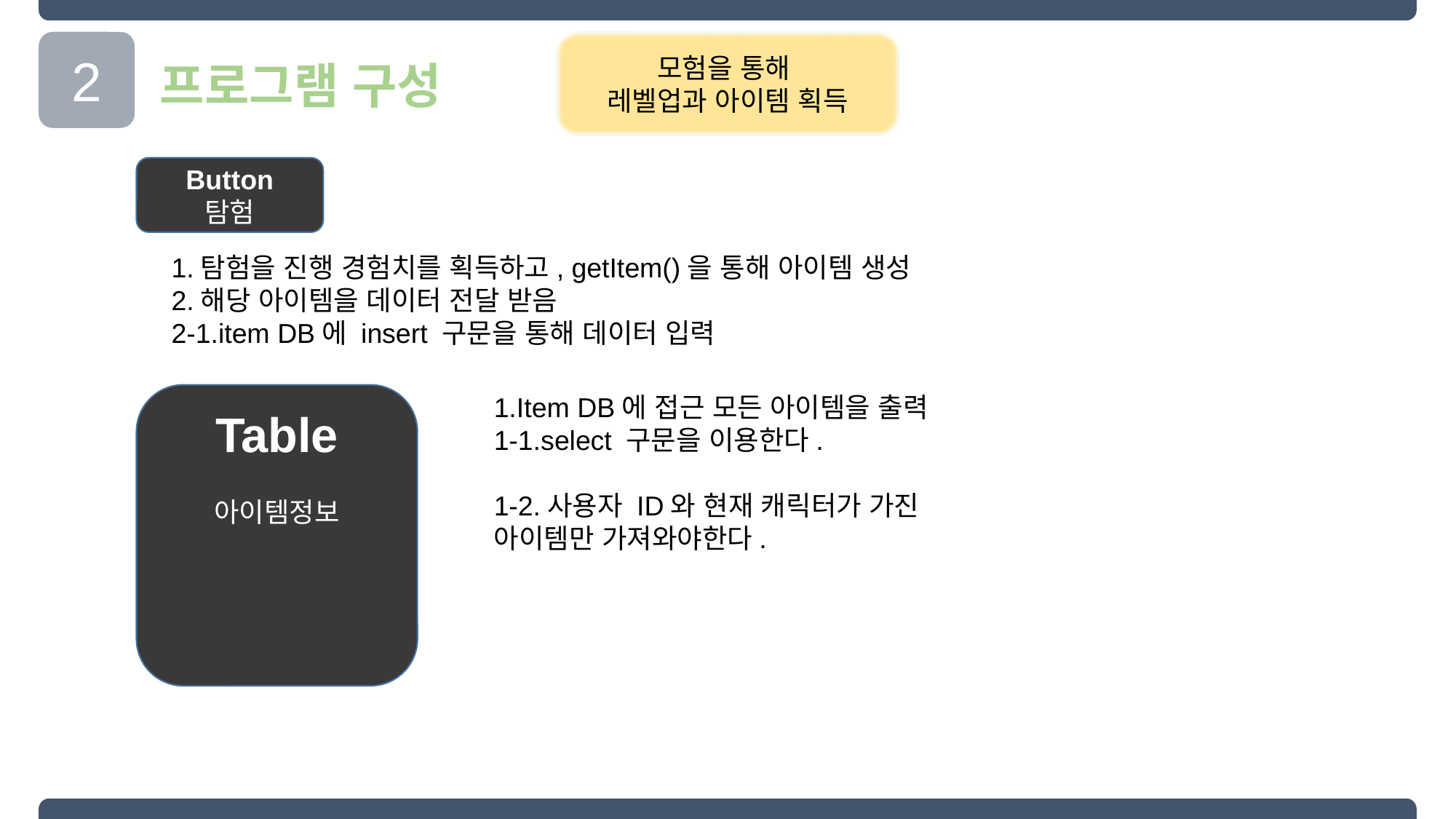

모험을 통해
레벨업과 아이템 획득
2
프로그램 구성
Button
탐험
1.탐험을 진행 경험치를 획득하고, getItem()을 통해 아이템 생성
2.해당 아이템을 데이터 전달 받음
2-1.item DB에 insert 구문을 통해 데이터 입력
Table

아이템정보
1.Item DB에 접근 모든 아이템을 출력
1-1.select 구문을 이용한다.

1-2.사용자 ID와 현재 캐릭터가 가진
아이템만 가져와야한다.